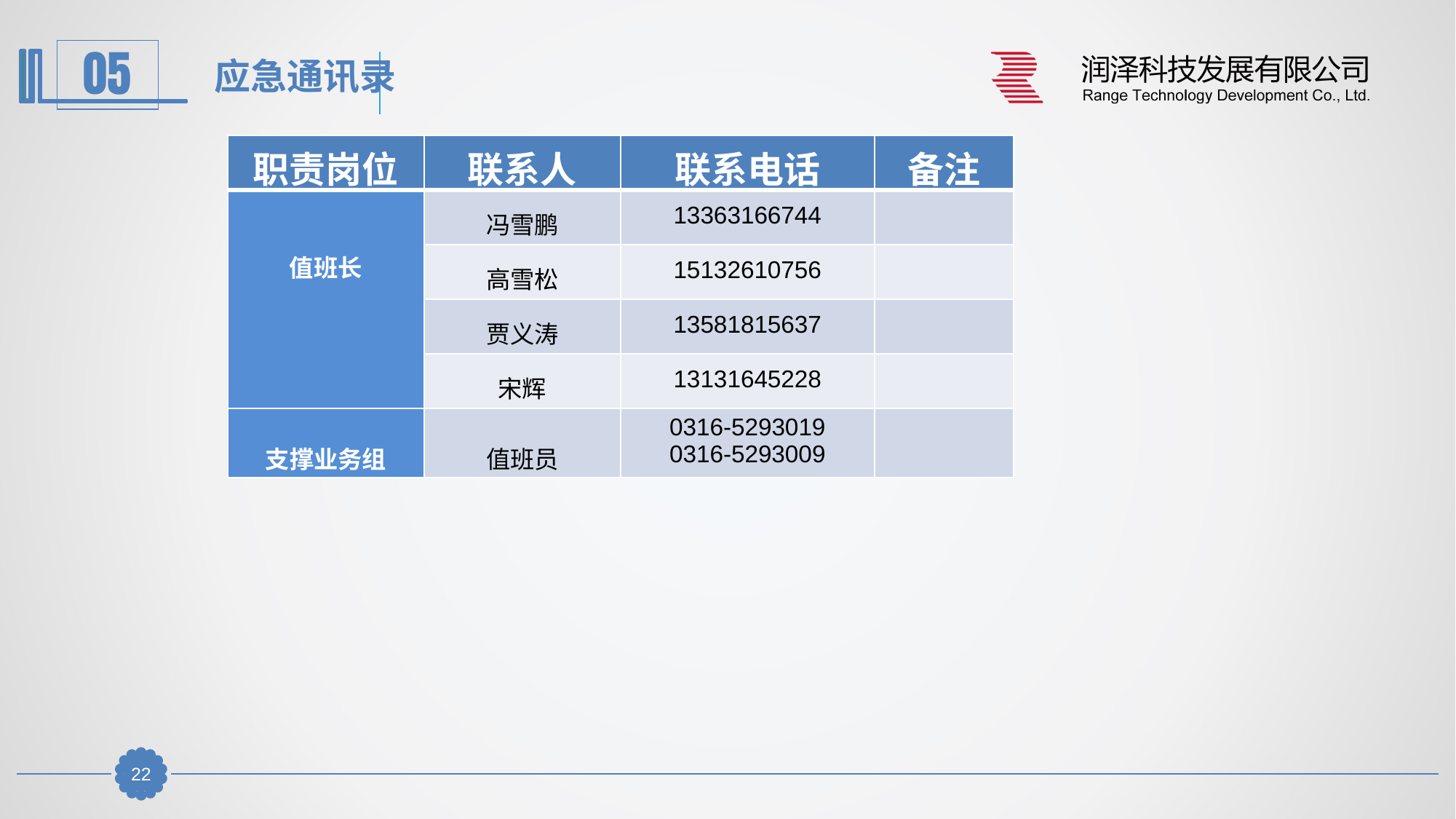

应急通讯录
| 职责岗位 | 联系人 | 联系电话 | 备注 |
| --- | --- | --- | --- |
| 值班长 | 冯雪鹏 | 13363166744 |  |
|  | 高雪松 | 15132610756 |  |
|  | 贾义涛 | 13581815637 |  |
|  | 宋辉 | 13131645228 |  |
| 支撑业务组 | 值班员 | 0316-5293019 0316-5293009 |  |
22